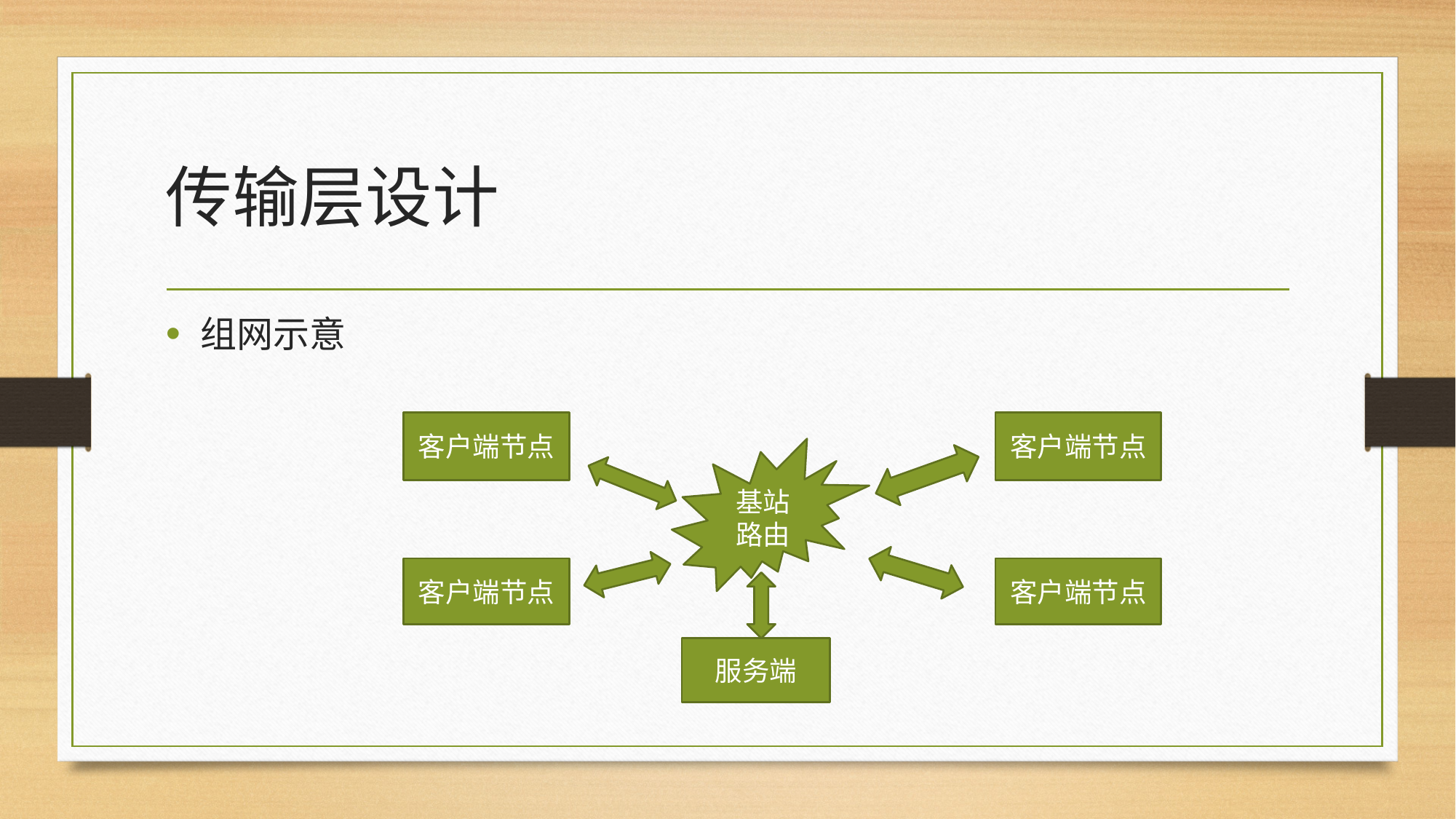

# 传输层设计
组网示意

客户端节点
客户端节点
基站路由

客户端节点

客户端节点

服务端